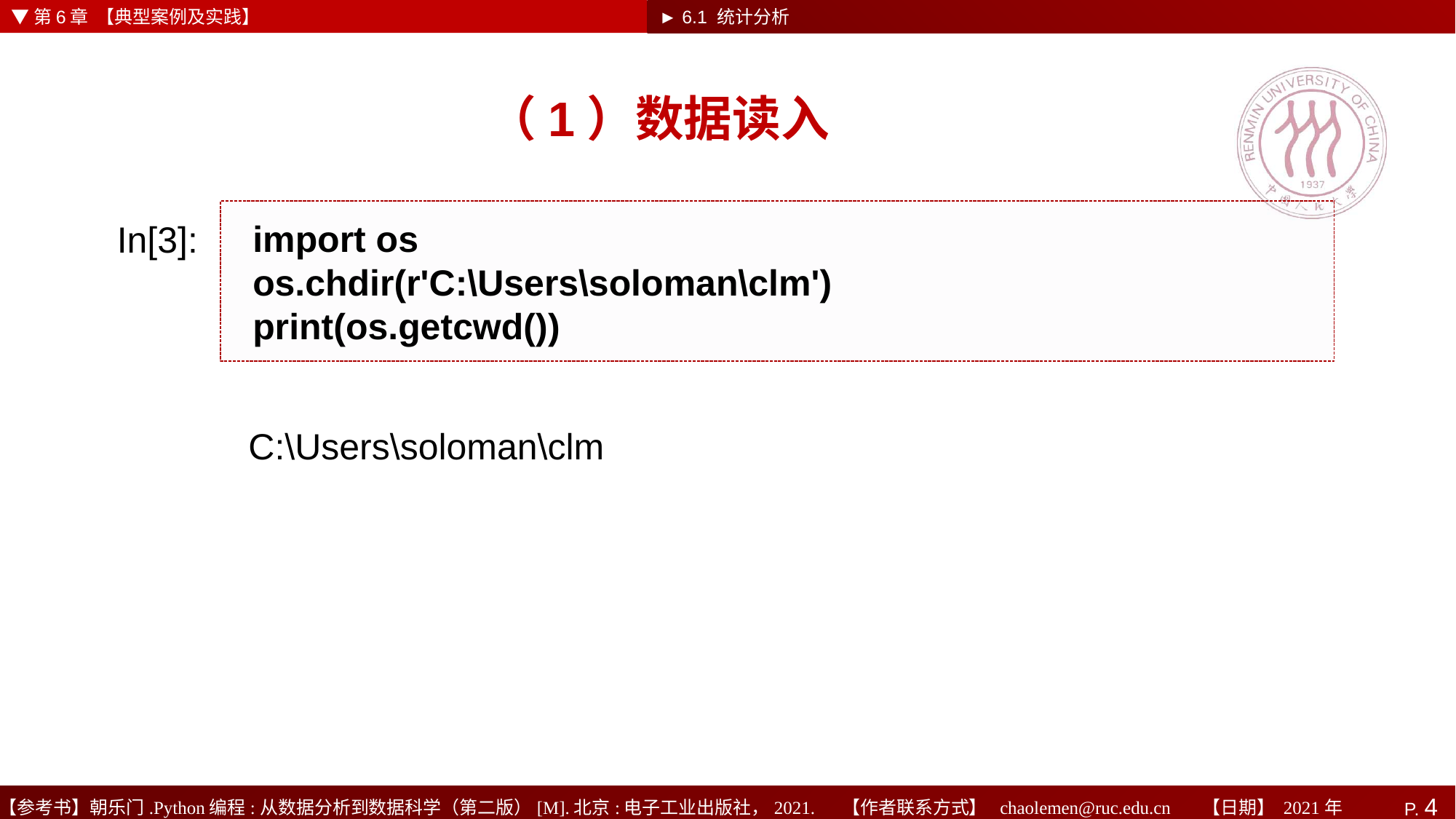

▼第6章  【典型案例及实践】
► 6.1 统计分析
# （1）数据读入
import os
os.chdir(r'C:\Users\soloman\clm')
print(os.getcwd())
In[3]:
C:\Users\soloman\clm